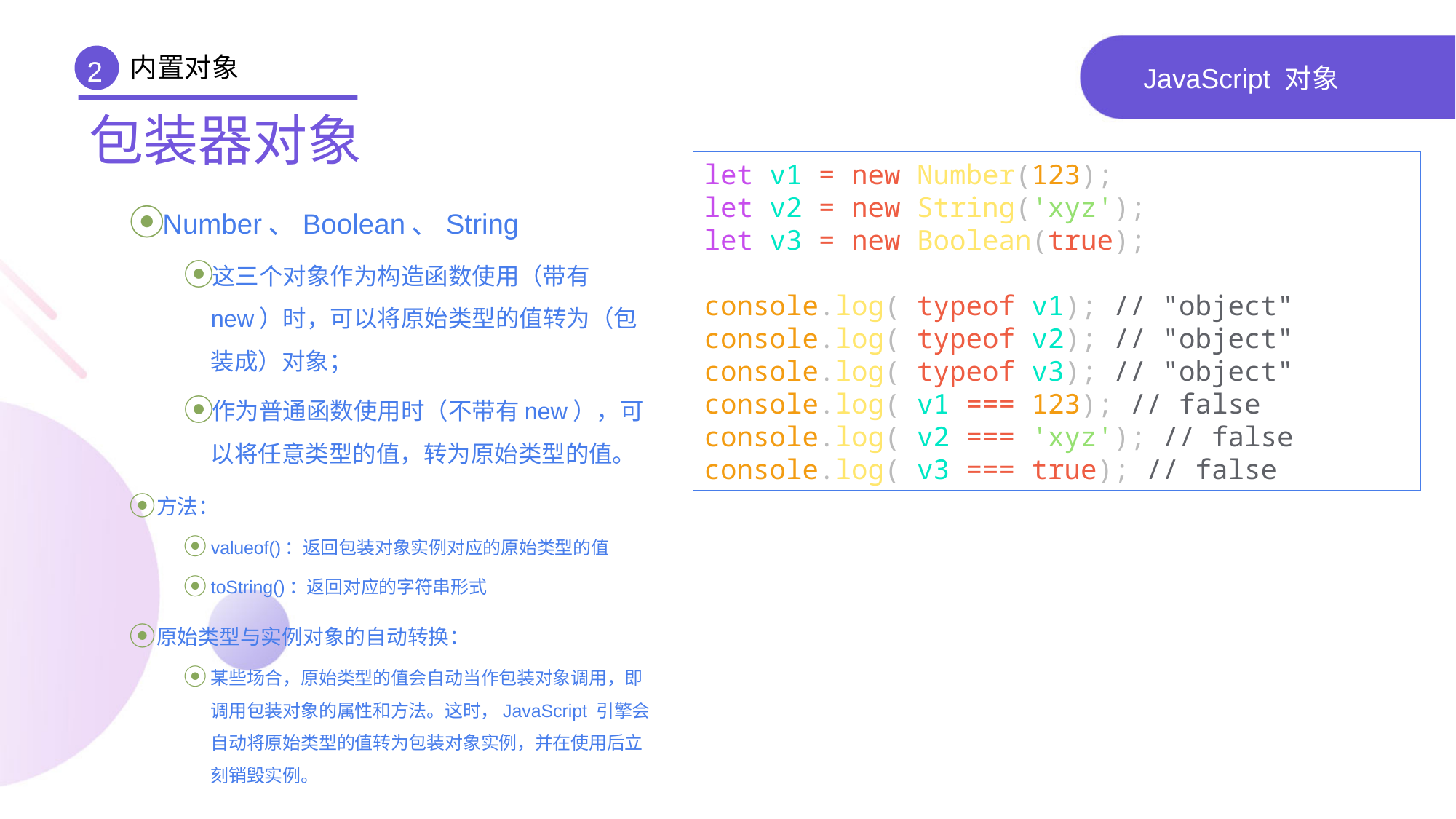

内置对象
2
# JavaScript 对象
包装器对象
let v1 = new Number(123);
let v2 = new String('xyz');
let v3 = new Boolean(true);
console.log( typeof v1); // "object"
console.log( typeof v2); // "object"
console.log( typeof v3); // "object"
console.log( v1 === 123); // false
console.log( v2 === 'xyz'); // false
console.log( v3 === true); // false
Number、Boolean、String
这三个对象作为构造函数使用（带有new）时，可以将原始类型的值转为（包装成）对象；
作为普通函数使用时（不带有new），可以将任意类型的值，转为原始类型的值。
方法：
valueof()：返回包装对象实例对应的原始类型的值
toString()：返回对应的字符串形式
原始类型与实例对象的自动转换：
某些场合，原始类型的值会自动当作包装对象调用，即调用包装对象的属性和方法。这时，JavaScript 引擎会自动将原始类型的值转为包装对象实例，并在使用后立刻销毁实例。